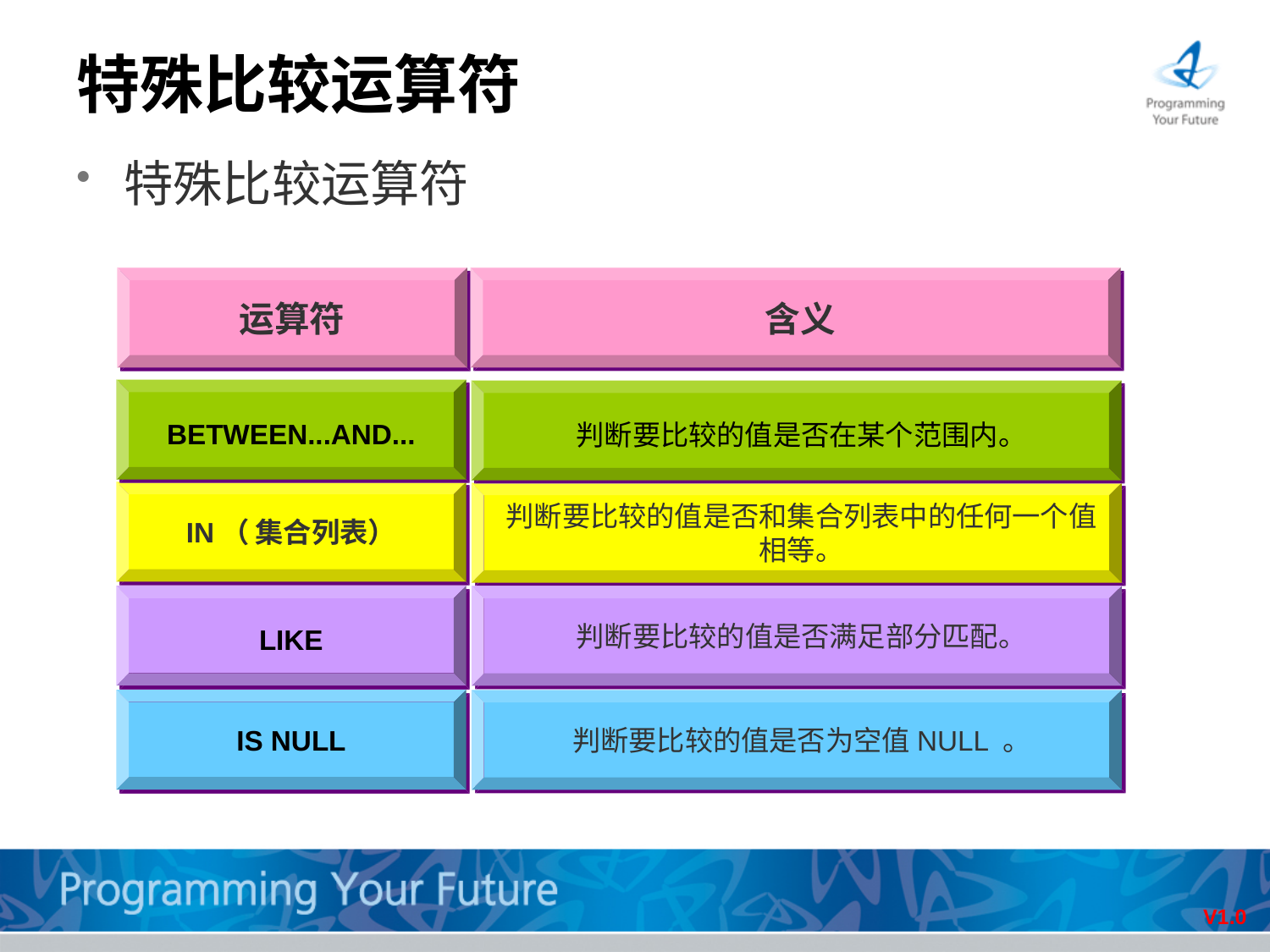

# 特殊比较运算符
特殊比较运算符
运算符
含义
BETWEEN...AND...
判断要比较的值是否在某个范围内。
IN（ 集合列表）
判断要比较的值是否和集合列表中的任何一个值相等。
LIKE
判断要比较的值是否满足部分匹配。
IS NULL
判断要比较的值是否为空值NULL 。